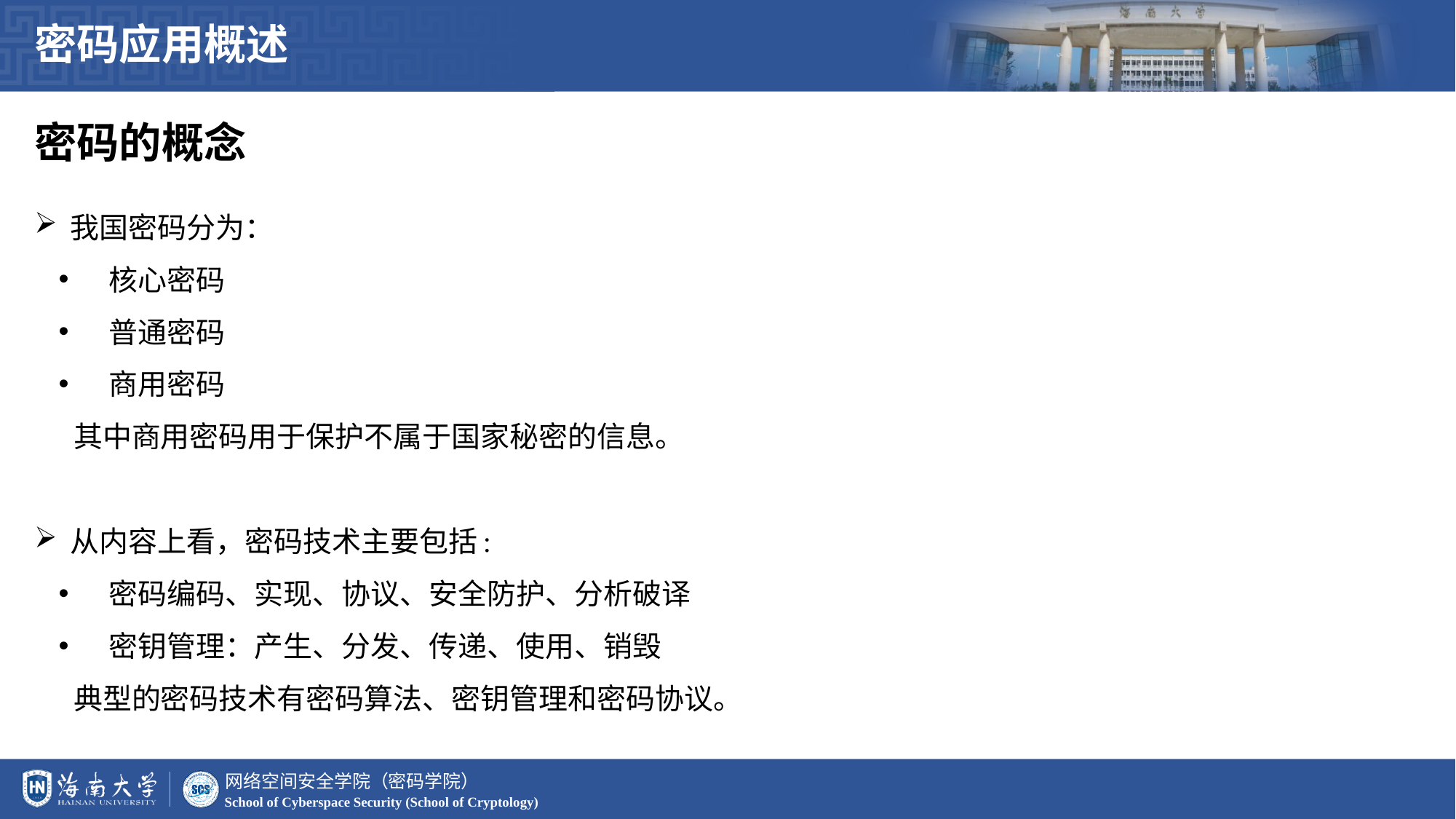

密码应用概述
密码的概念
我国密码分为：
核心密码
普通密码
商用密码
其中商用密码用于保护不属于国家秘密的信息。

从内容上看，密码技术主要包括:
密码编码、实现、协议、安全防护、分析破译
密钥管理：产生、分发、传递、使用、销毁
典型的密码技术有密码算法、密钥管理和密码协议。
5